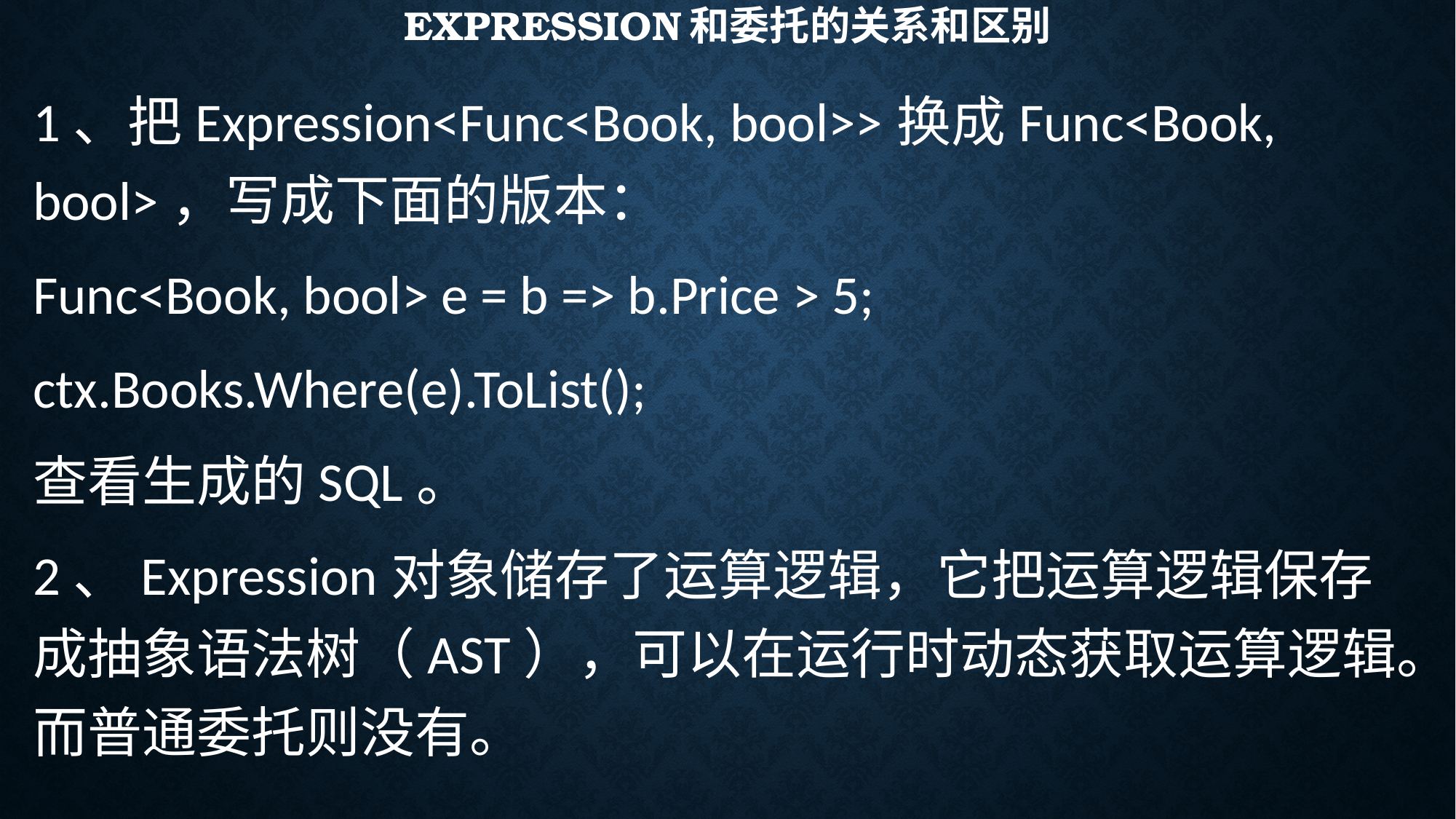

# Expression和委托的关系和区别
1、把Expression<Func<Book, bool>>换成Func<Book, bool>，写成下面的版本：
Func<Book, bool> e = b => b.Price > 5;
ctx.Books.Where(e).ToList();
查看生成的SQL。
2、Expression对象储存了运算逻辑，它把运算逻辑保存成抽象语法树（AST），可以在运行时动态获取运算逻辑。而普通委托则没有。